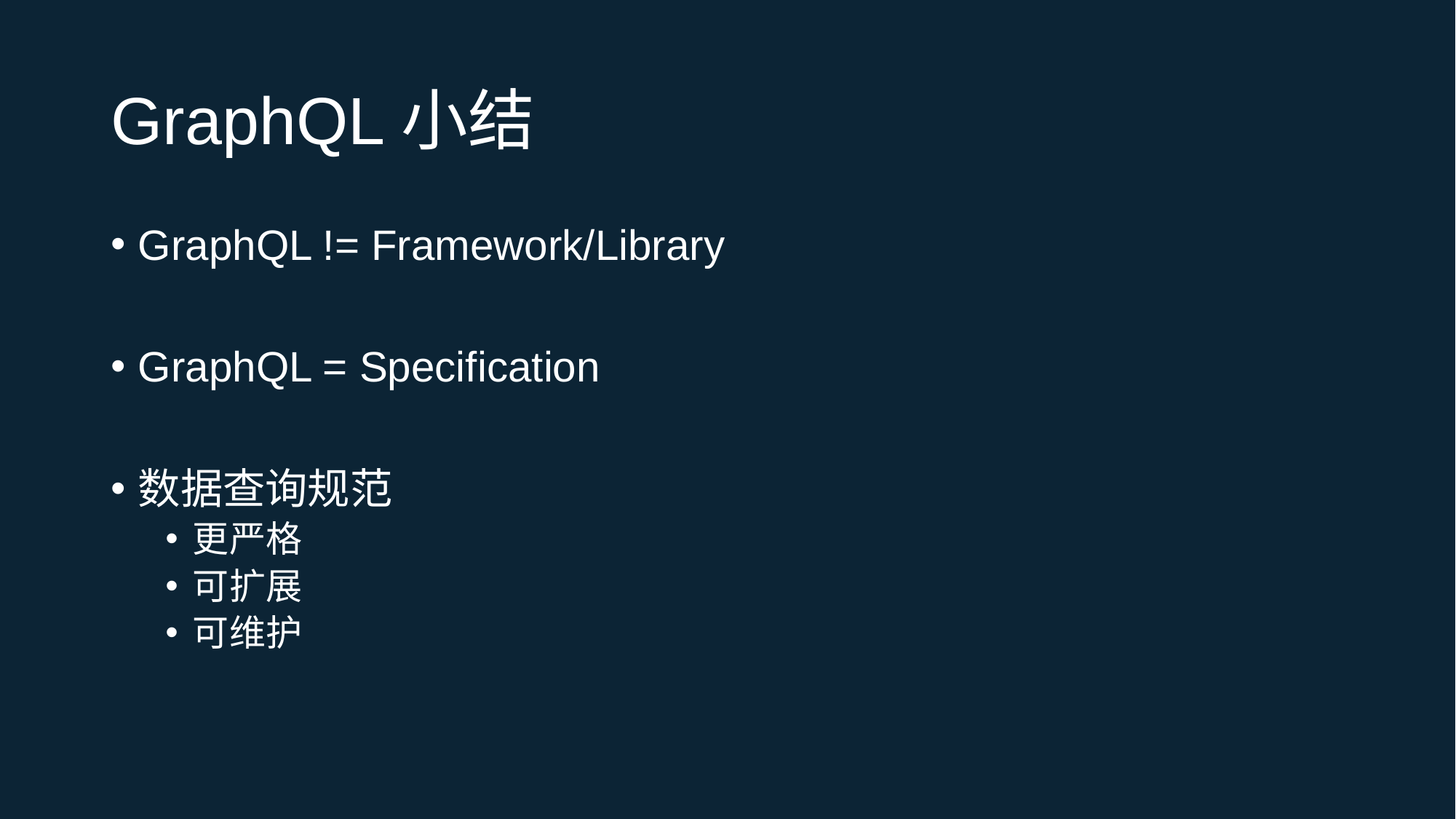

# GraphQL小结
GraphQL != Framework/Library

GraphQL = Specification

数据查询规范
更严格
可扩展
可维护